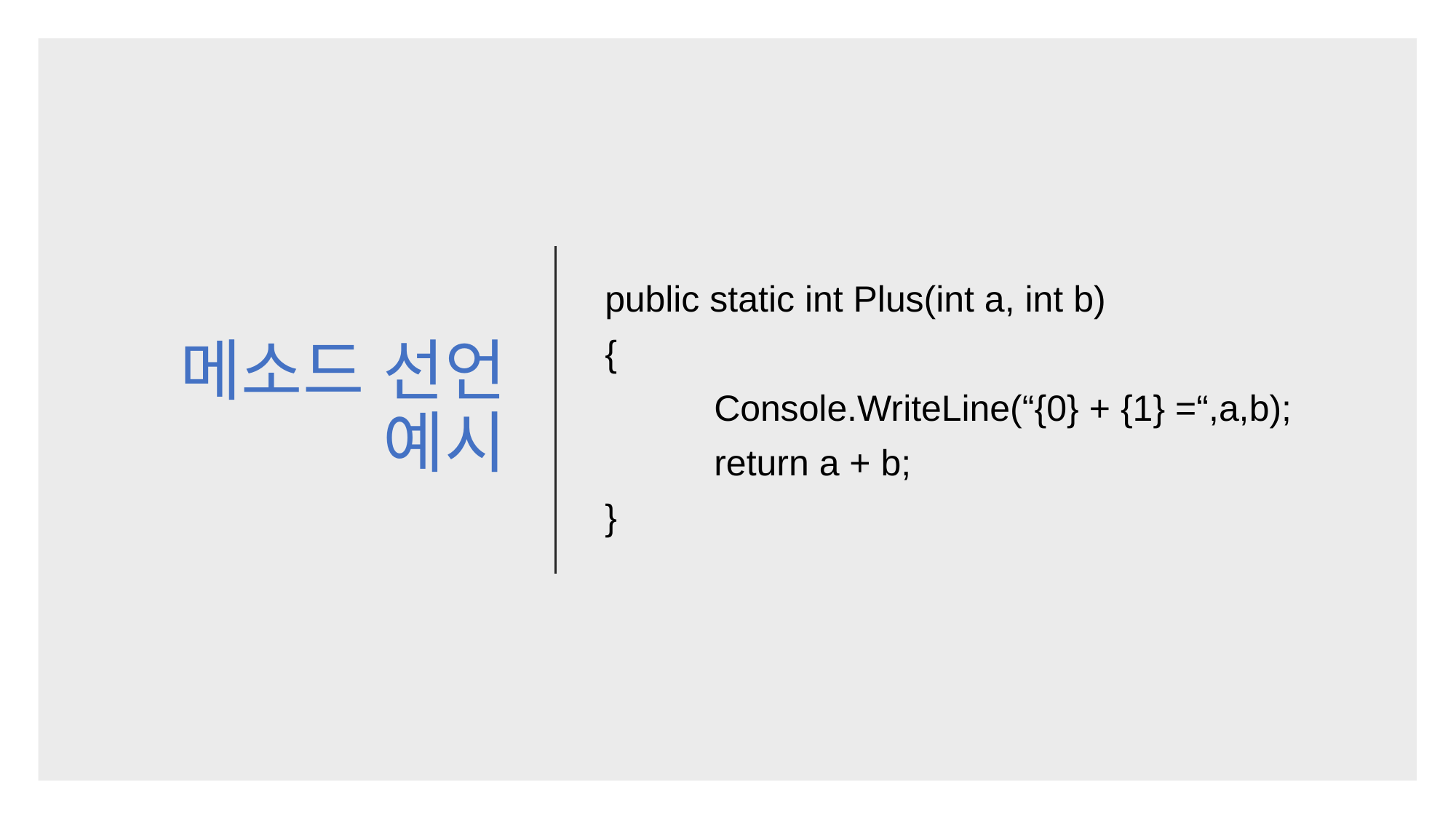

# 메소드 선언 예시
public static int Plus(int a, int b)
{
	Console.WriteLine(“{0} + {1} =“,a,b);
	return a + b;
}